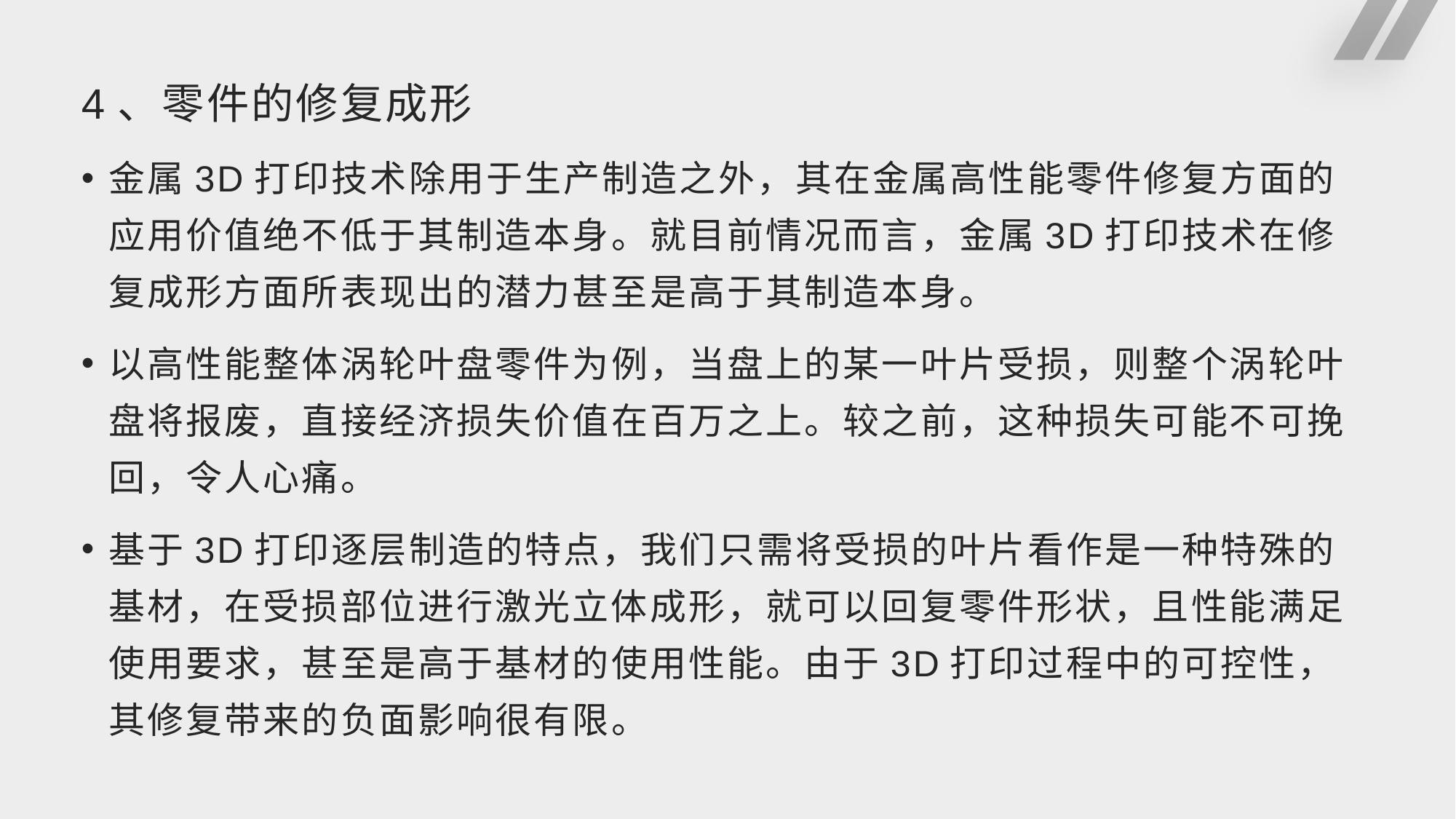

4、零件的修复成形
金属3D打印技术除用于生产制造之外，其在金属高性能零件修复方面的应用价值绝不低于其制造本身。就目前情况而言，金属3D打印技术在修复成形方面所表现出的潜力甚至是高于其制造本身。
以高性能整体涡轮叶盘零件为例，当盘上的某一叶片受损，则整个涡轮叶盘将报废，直接经济损失价值在百万之上。较之前，这种损失可能不可挽回，令人心痛。
基于3D打印逐层制造的特点，我们只需将受损的叶片看作是一种特殊的基材，在受损部位进行激光立体成形，就可以回复零件形状，且性能满足使用要求，甚至是高于基材的使用性能。由于3D打印过程中的可控性，其修复带来的负面影响很有限。